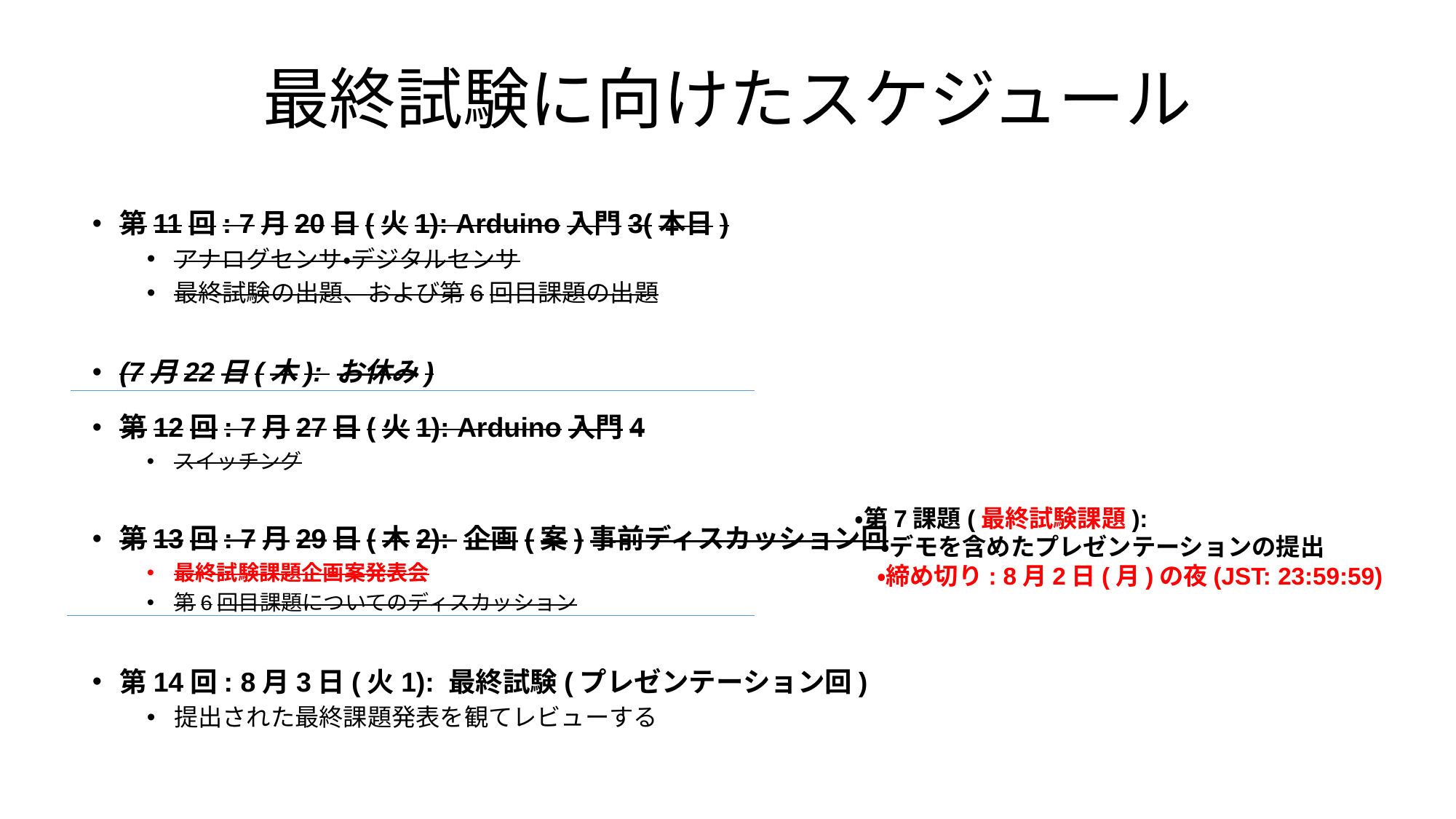

# 最終試験に向けたスケジュール
第11回: 7月20日(火1): Arduino入門3(本日)
アナログセンサ・デジタルセンサ
最終試験の出題、および第6回目課題の出題

(7月22日(木): お休み)

第12回: 7月27日(火1): Arduino入門4
スイッチング

第13回: 7月29日(木2): 企画(案)事前ディスカッション回
最終試験課題企画案発表会
第6回目課題についてのディスカッション

第14回: 8月3日(火1): 最終試験(プレゼンテーション回)
提出された最終課題発表を観てレビューする
・第7課題(最終試験課題):
   ・デモを含めたプレゼンテーションの提出
   ・締め切り: 8月2日(月)の夜(JST: 23:59:59)